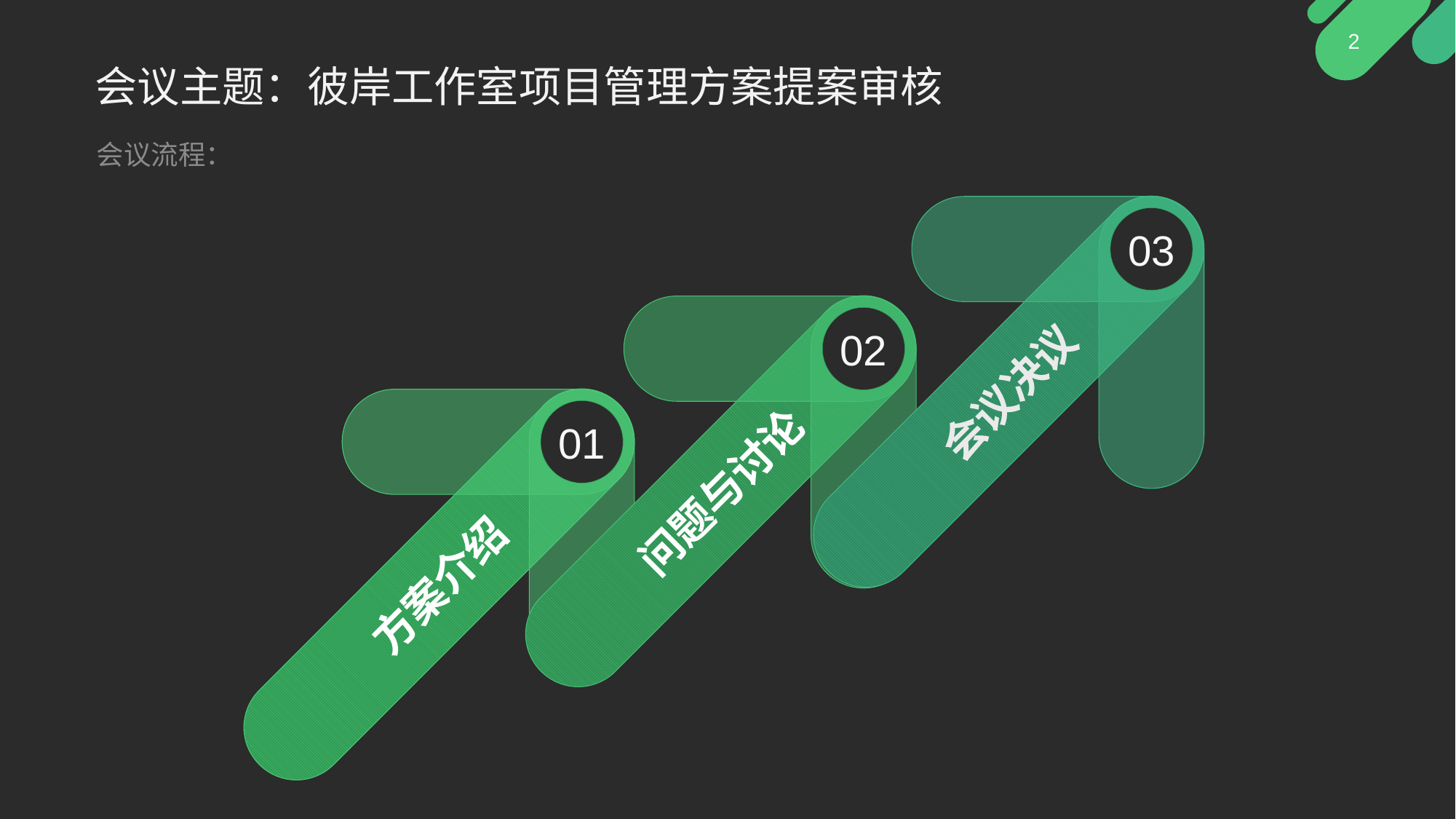

# 会议主题：彼岸工作室项目管理方案提案审核
会议流程：

03

会议决议

02

问题与讨论

01

方案介绍